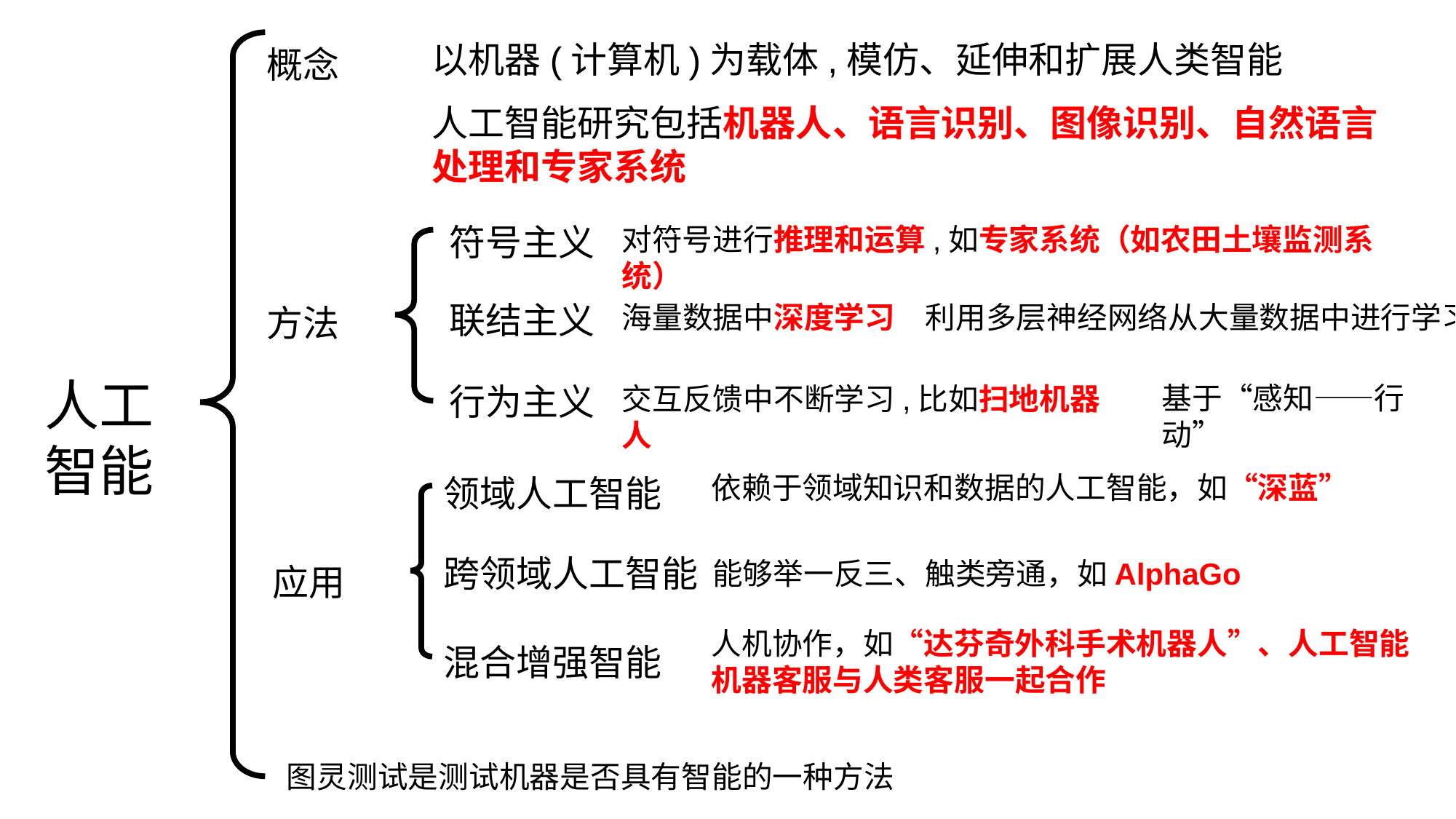

以机器(计算机)为载体,模仿、延伸和扩展人类智能

概念
人工智能研究包括机器人、语言识别、图像识别、自然语言处理和专家系统
符号主义
对符号进行推理和运算,如专家系统（如农田土壤监测系统）

联结主义
海量数据中深度学习
利用多层神经网络从大量数据中进行学习
方法
人工智能
行为主义
基于“感知——行动”
交互反馈中不断学习,比如扫地机器人
依赖于领域知识和数据的人工智能，如“深蓝”
领域人工智能

跨领域人工智能
能够举一反三、触类旁通，如AlphaGo
应用
人机协作，如“达芬奇外科手术机器人”、人工智能机器客服与人类客服一起合作
混合增强智能
图灵测试是测试机器是否具有智能的一种方法